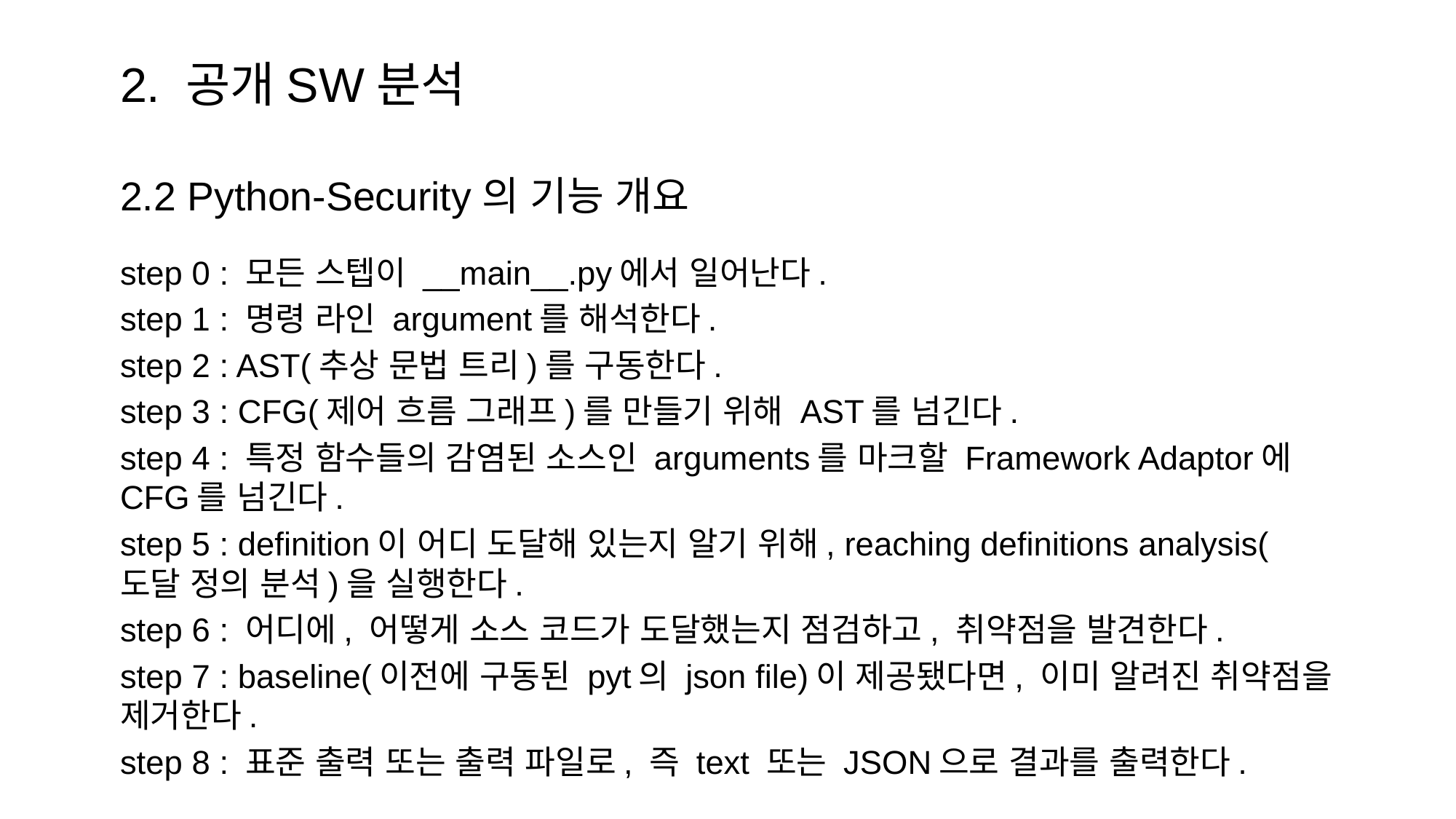

# 2. 공개SW분석 2.2 Python-Security의 기능 개요
step 0 : 모든 스텝이 __main__.py에서 일어난다.
step 1 : 명령 라인 argument를 해석한다.
step 2 : AST(추상 문법 트리)를 구동한다.
step 3 : CFG(제어 흐름 그래프)를 만들기 위해 AST를 넘긴다.
step 4 : 특정 함수들의 감염된 소스인 arguments를 마크할 Framework Adaptor에 CFG를 넘긴다.
step 5 : definition이 어디 도달해 있는지 알기 위해, reaching definitions analysis(도달 정의 분석)을 실행한다.
step 6 : 어디에, 어떻게 소스 코드가 도달했는지 점검하고, 취약점을 발견한다.
step 7 : baseline(이전에 구동된 pyt의 json file)이 제공됐다면, 이미 알려진 취약점을 제거한다.
step 8 : 표준 출력 또는 출력 파일로, 즉 text 또는 JSON으로 결과를 출력한다.